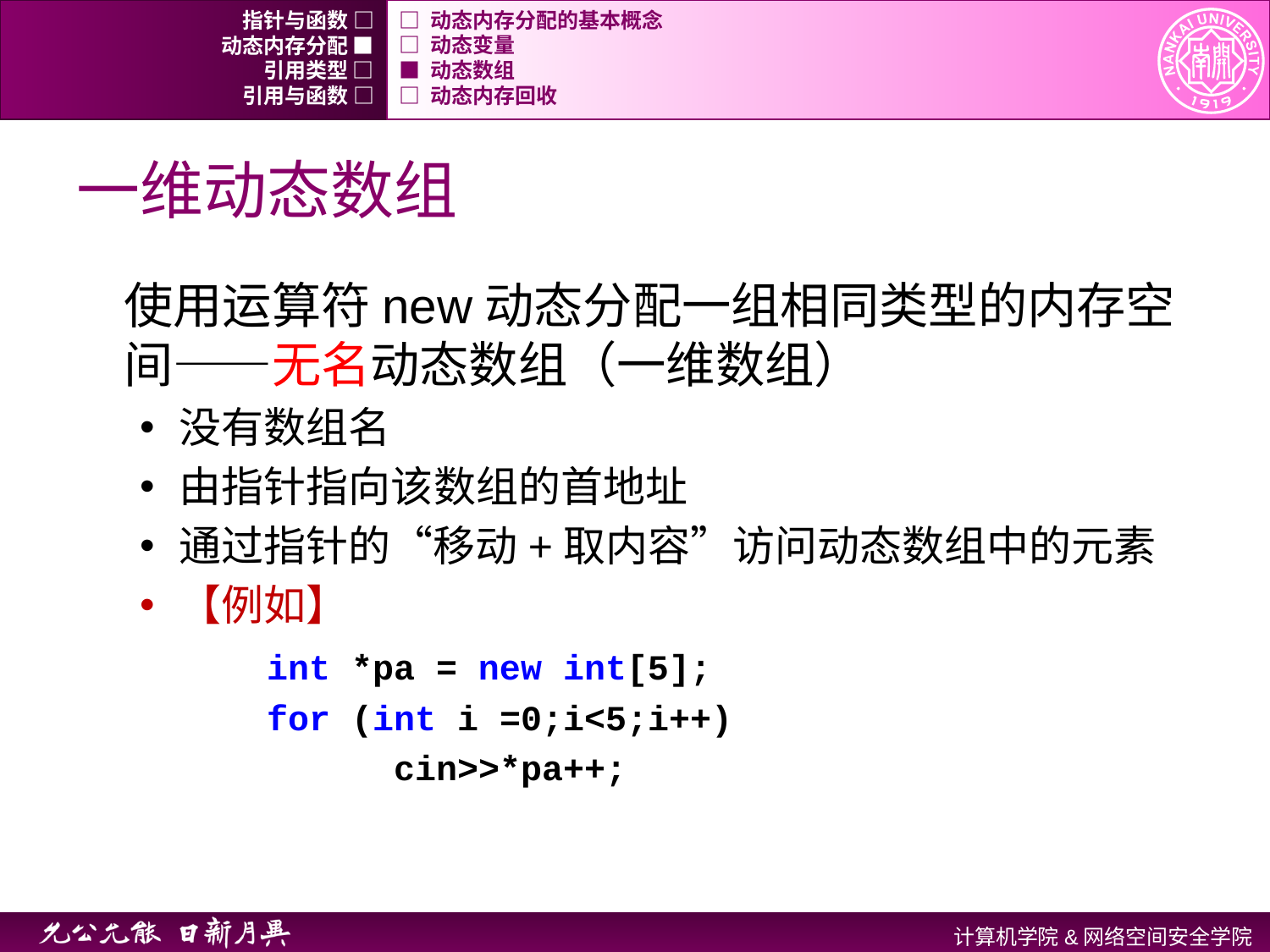

指针与函数 □
□ 动态内存分配的基本概念
动态内存分配 ■
□ 动态变量
引用类型 □
■ 动态数组
引用与函数 □
□ 动态内存回收
# 一维动态数组
使用运算符new动态分配一组相同类型的内存空间——无名动态数组（一维数组）
没有数组名
由指针指向该数组的首地址
通过指针的“移动+取内容”访问动态数组中的元素
【例如】
	int *pa = new int[5];
	for (int i =0;i<5;i++)
		cin>>*pa++;